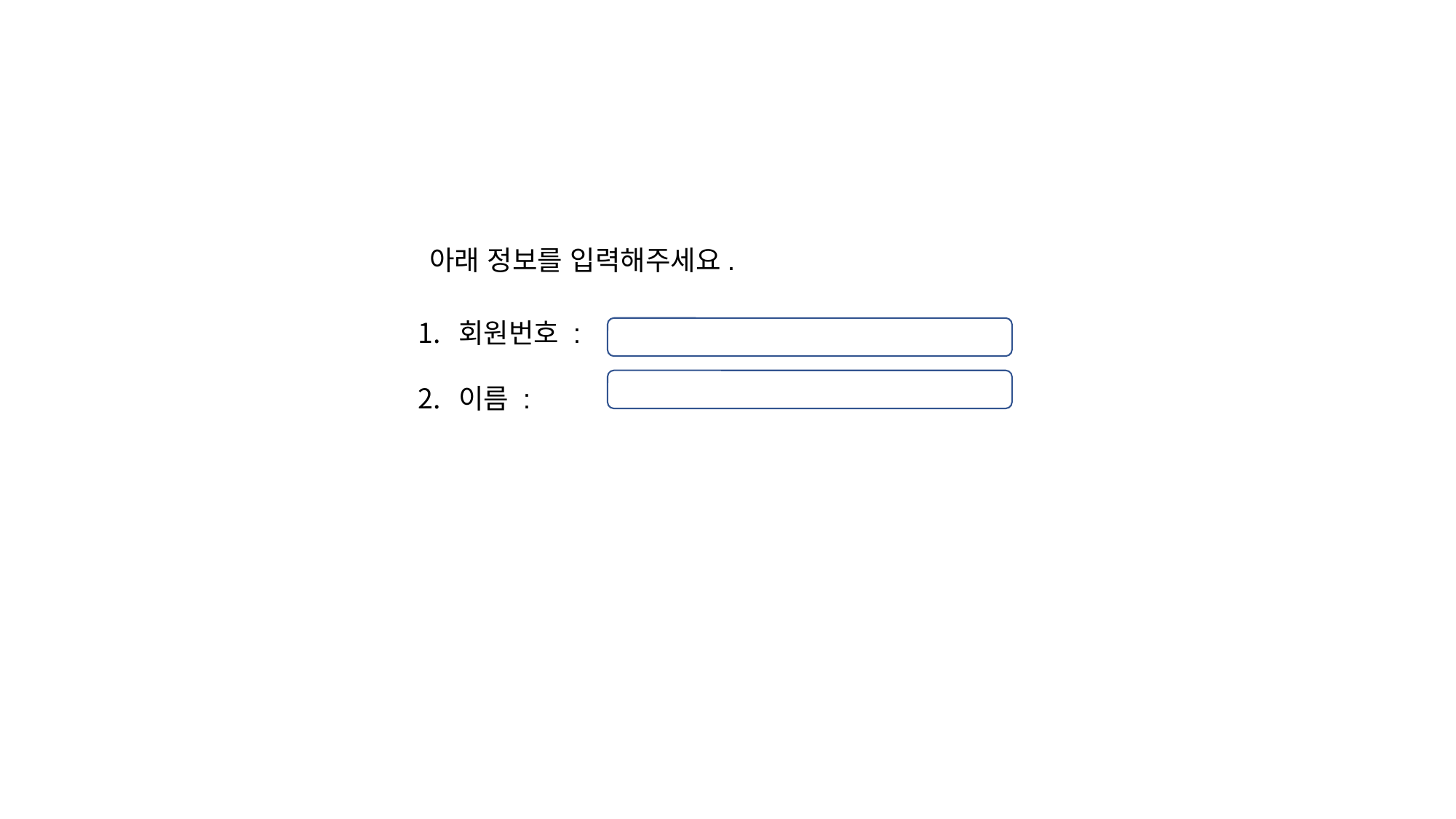

아래 정보를 입력해주세요.
회원번호 :
이름 :